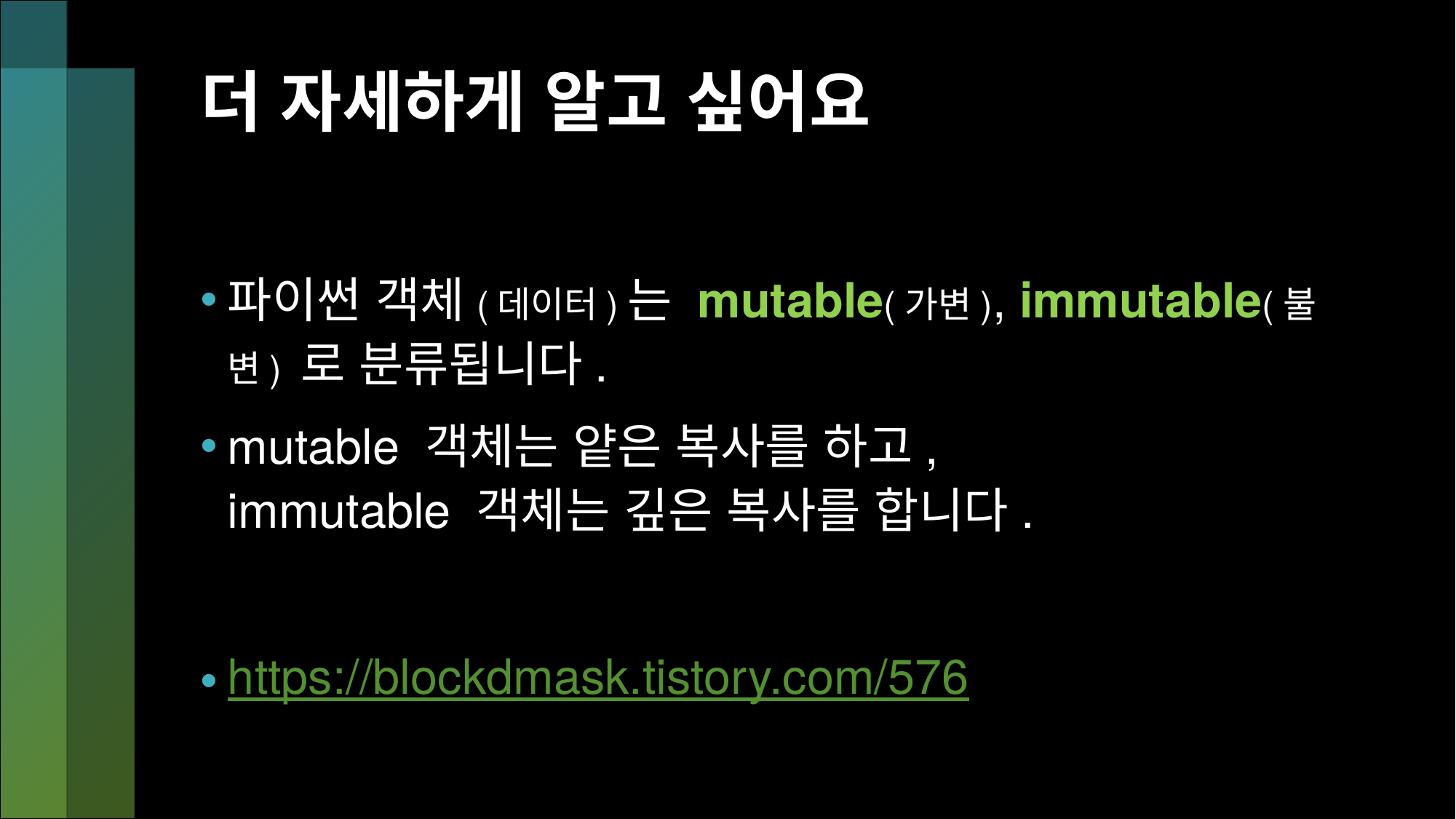

# 더 자세하게 알고 싶어요
파이썬 객체(데이터)는 mutable(가변), immutable(불변) 로 분류됩니다.
mutable 객체는 얕은 복사를 하고,
immutable 객체는 깊은 복사를 합니다.

https://blockdmask.tistory.com/576